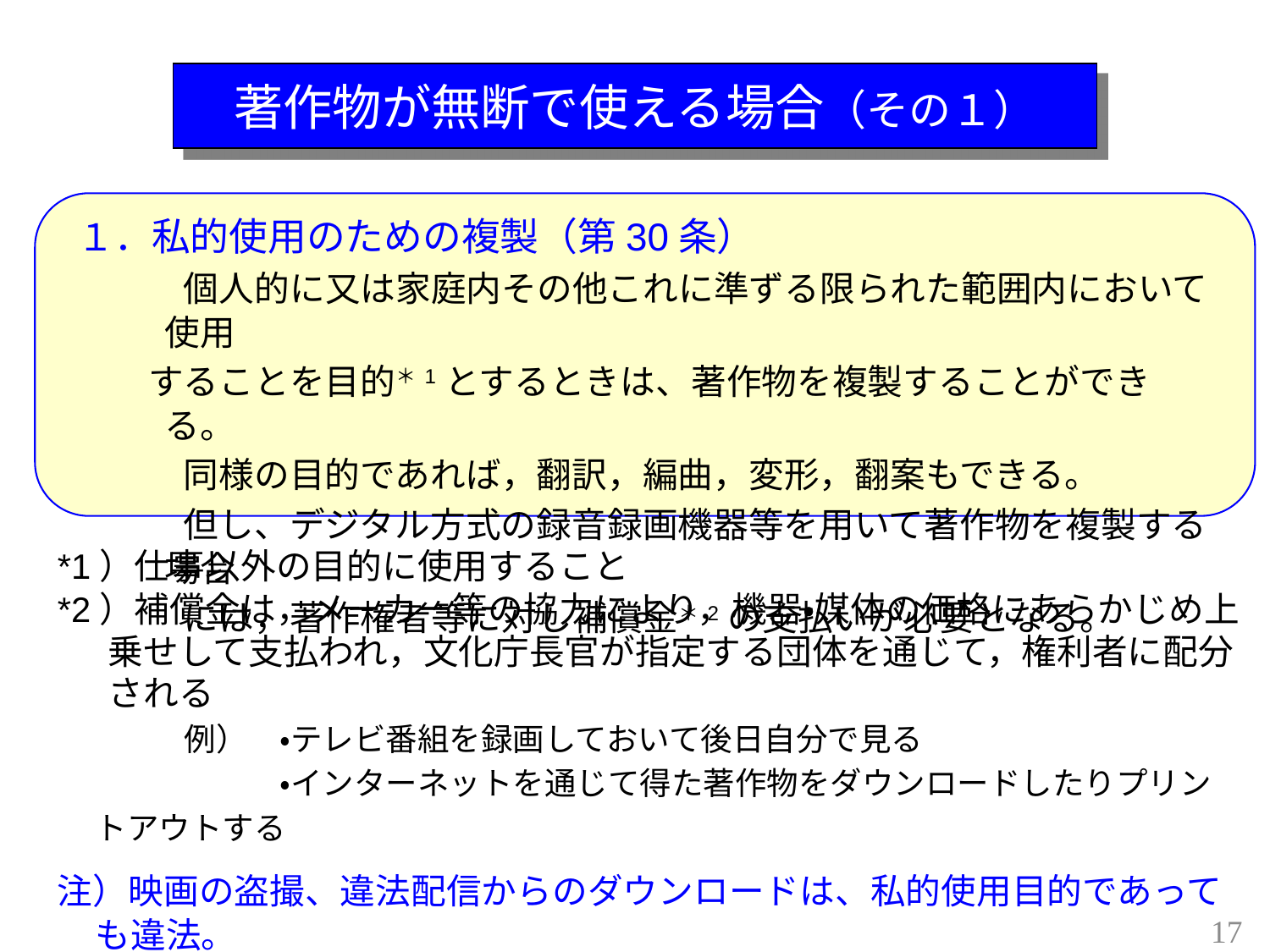

著作物が無断で使える場合（その１）

１．私的使用のための複製（第30条）
　　　個人的に又は家庭内その他これに準ずる限られた範囲内において使用
　　することを目的＊1とするときは、著作物を複製することができる。
　　　同様の目的であれば，翻訳，編曲，変形，翻案もできる。
　　　但し、デジタル方式の録音録画機器等を用いて著作物を複製する場合
　　　には，著作権者等に対し補償金＊2の支払いが必要となる。
*1）仕事以外の目的に使用すること
*2）補償金は，メーカー等の協力により，機器・媒体の価格にあらかじめ上乗せして支払われ，文化庁長官が指定する団体を通じて，権利者に配分される
　　　　例）　・テレビ番組を録画しておいて後日自分で見る
　　　　　　　・インターネットを通じて得た著作物をダウンロードしたりプリントアウトする
注）映画の盗撮、違法配信からのダウンロードは、私的使用目的であっても違法。
　　　（H24.10.1より、 2年以下の懲役又は200万円以下の罰金）
17